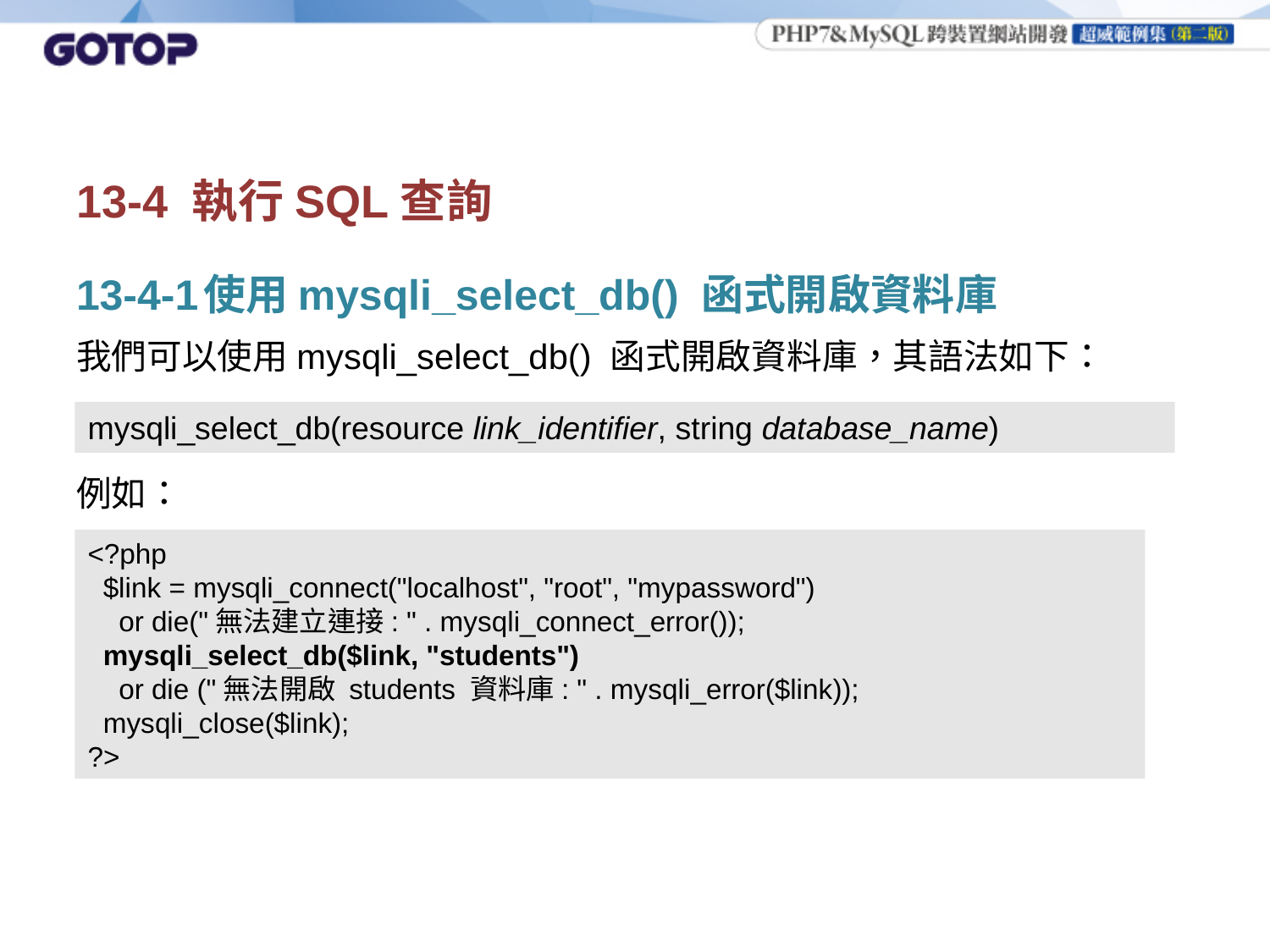

# 13-4 執行SQL查詢
13-4-1	使用mysqli_select_db() 函式開啟資料庫
我們可以使用mysqli_select_db() 函式開啟資料庫，其語法如下：

例如：

mysqli_select_db(resource link_identifier, string database_name)
<?php
  $link = mysqli_connect("localhost", "root", "mypassword")
    or die("無法建立連接: " . mysqli_connect_error());
  mysqli_select_db($link, "students")
    or die ("無法開啟 students 資料庫: " . mysqli_error($link));
  mysqli_close($link);
?>